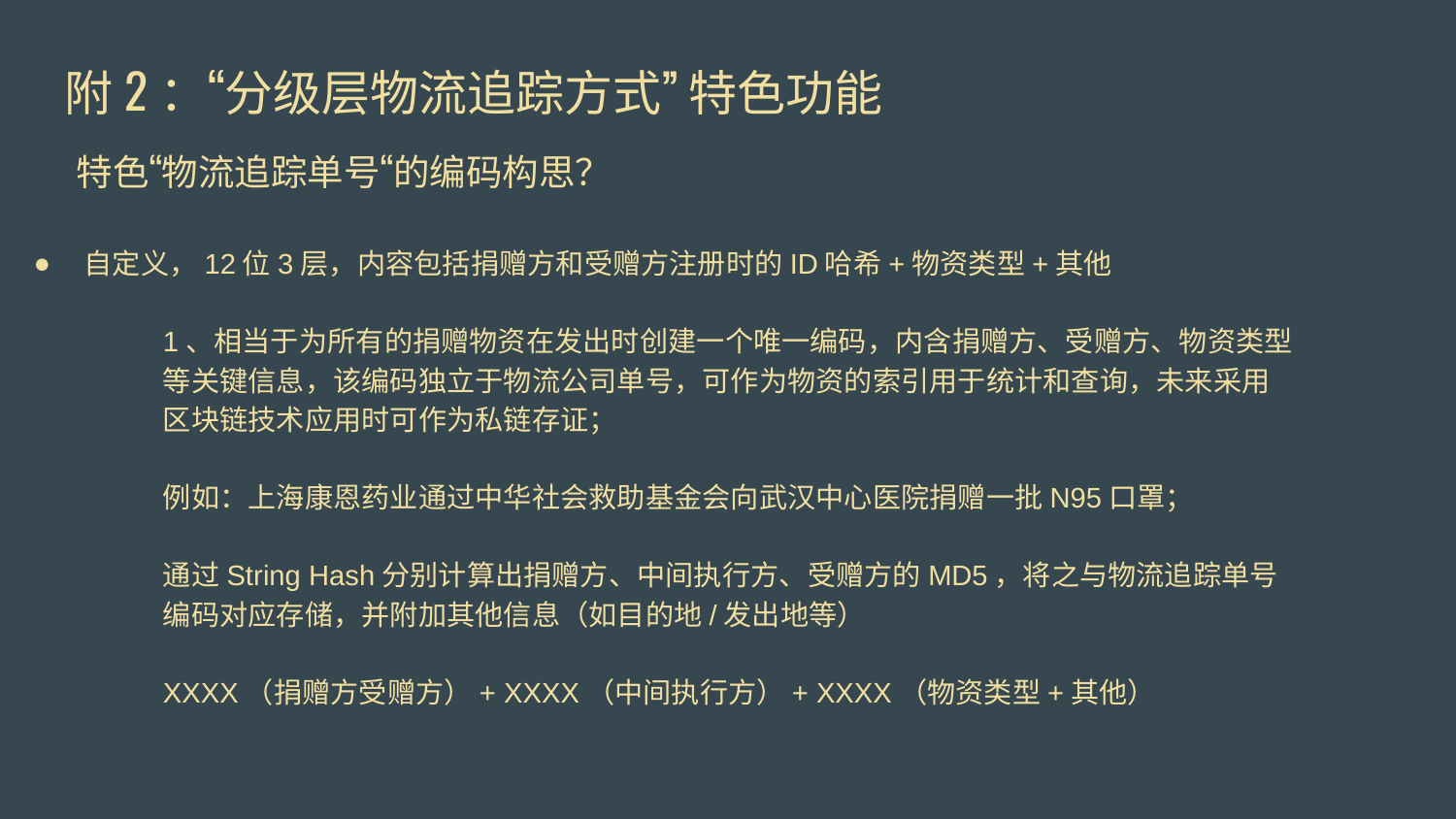

附2：“分级层物流追踪方式” 特色功能
# 特色“物流追踪单号“的编码构思？
自定义，12位3层，内容包括捐赠方和受赠方注册时的ID哈希+物资类型+其他

1、相当于为所有的捐赠物资在发出时创建一个唯一编码，内含捐赠方、受赠方、物资类型等关键信息，该编码独立于物流公司单号，可作为物资的索引用于统计和查询，未来采用区块链技术应用时可作为私链存证；

例如：上海康恩药业通过中华社会救助基金会向武汉中心医院捐赠一批N95口罩；

通过String Hash分别计算出捐赠方、中间执行方、受赠方的MD5，将之与物流追踪单号编码对应存储，并附加其他信息（如目的地/发出地等）

XXXX（捐赠方受赠方）+ XXXX（中间执行方）+ XXXX（物资类型+其他）